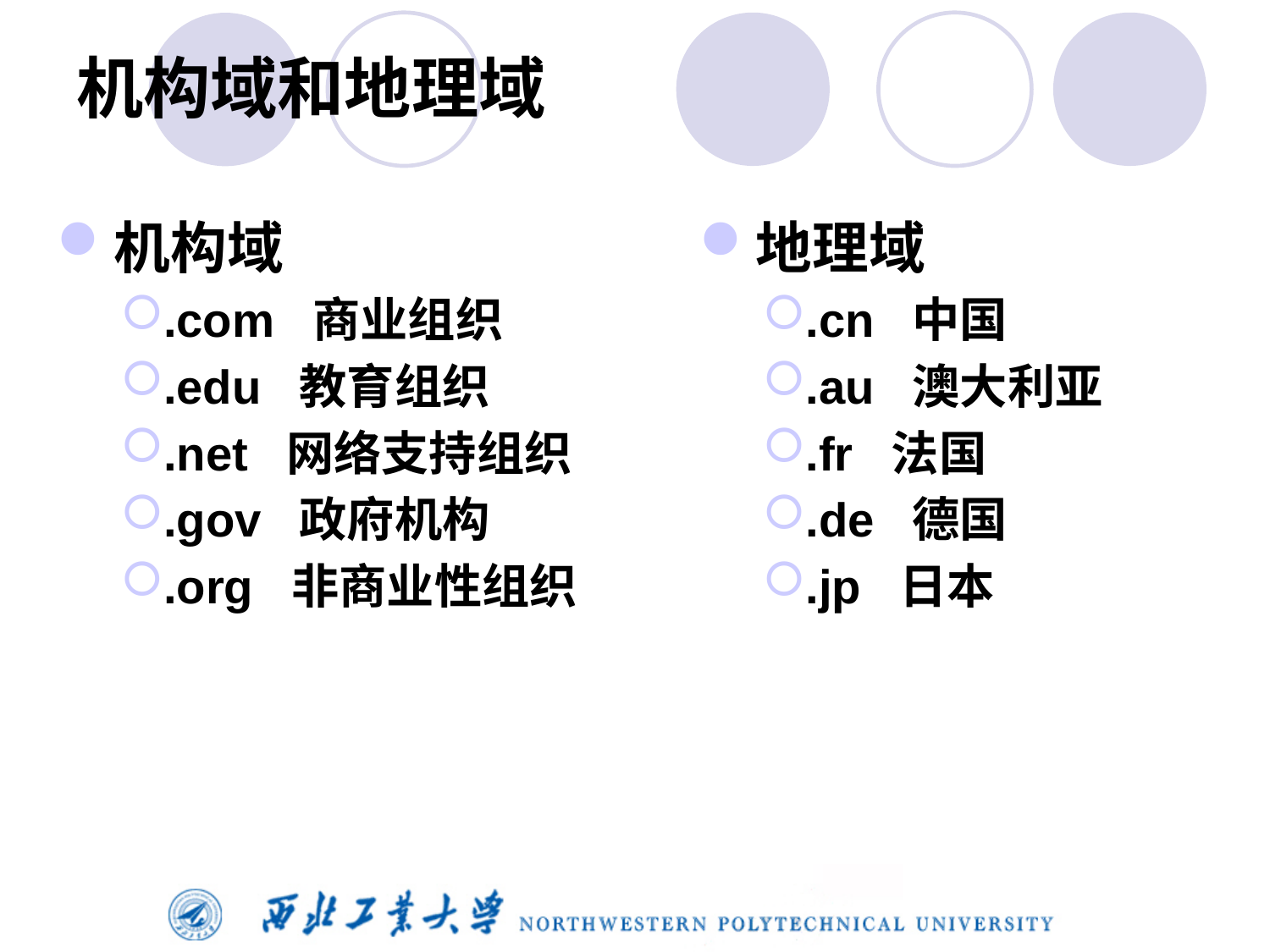

# 机构域和地理域
机构域
.com  商业组织
.edu  教育组织
.net  网络支持组织
.gov  政府机构
.org  非商业性组织
地理域
.cn  中国
.au  澳大利亚
.fr  法国
.de  德国
.jp  日本